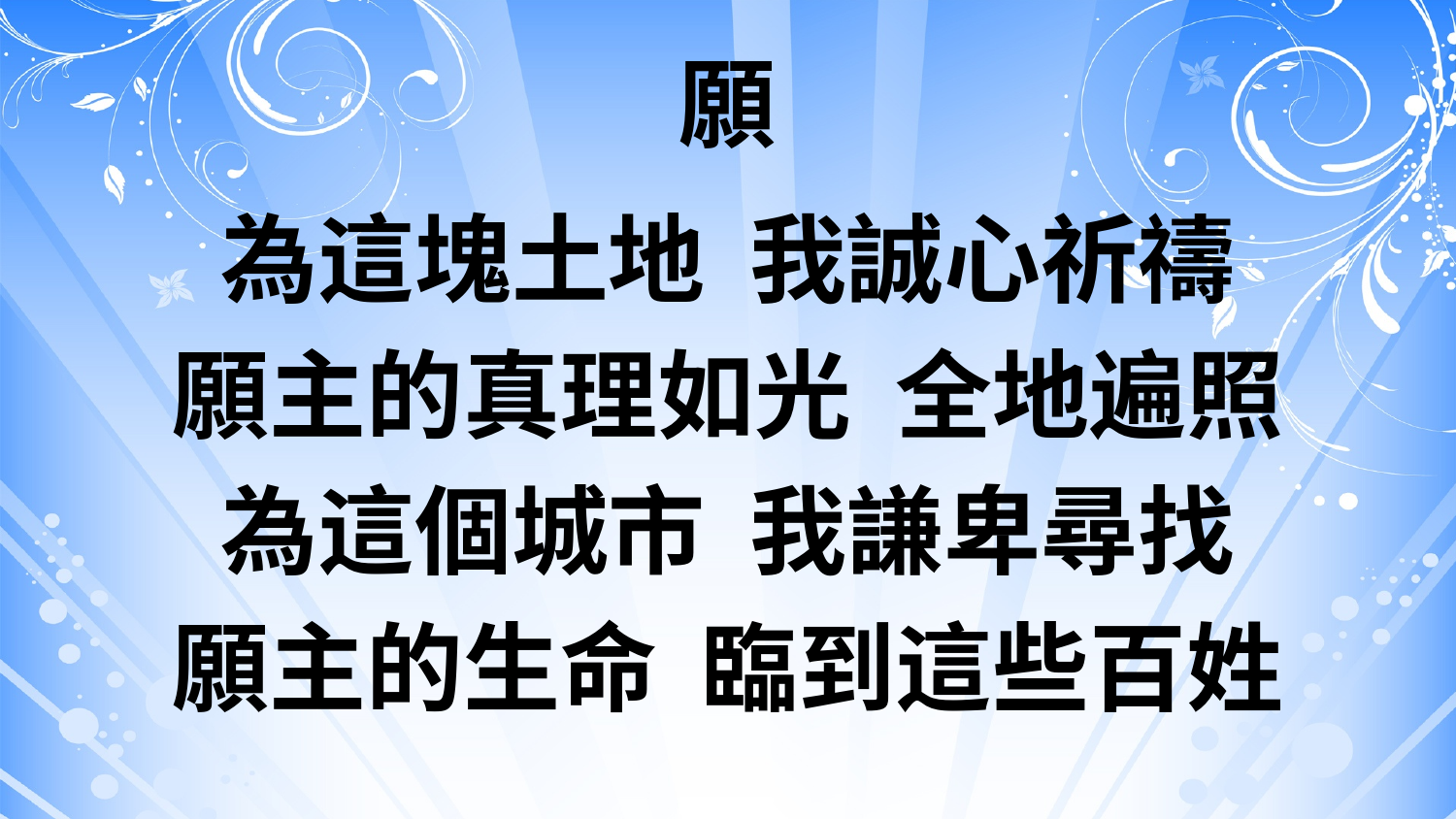

# 願
為這塊土地  我誠心祈禱
願主的真理如光  全地遍照
為這個城市  我謙卑尋找
願主的生命  臨到這些百姓